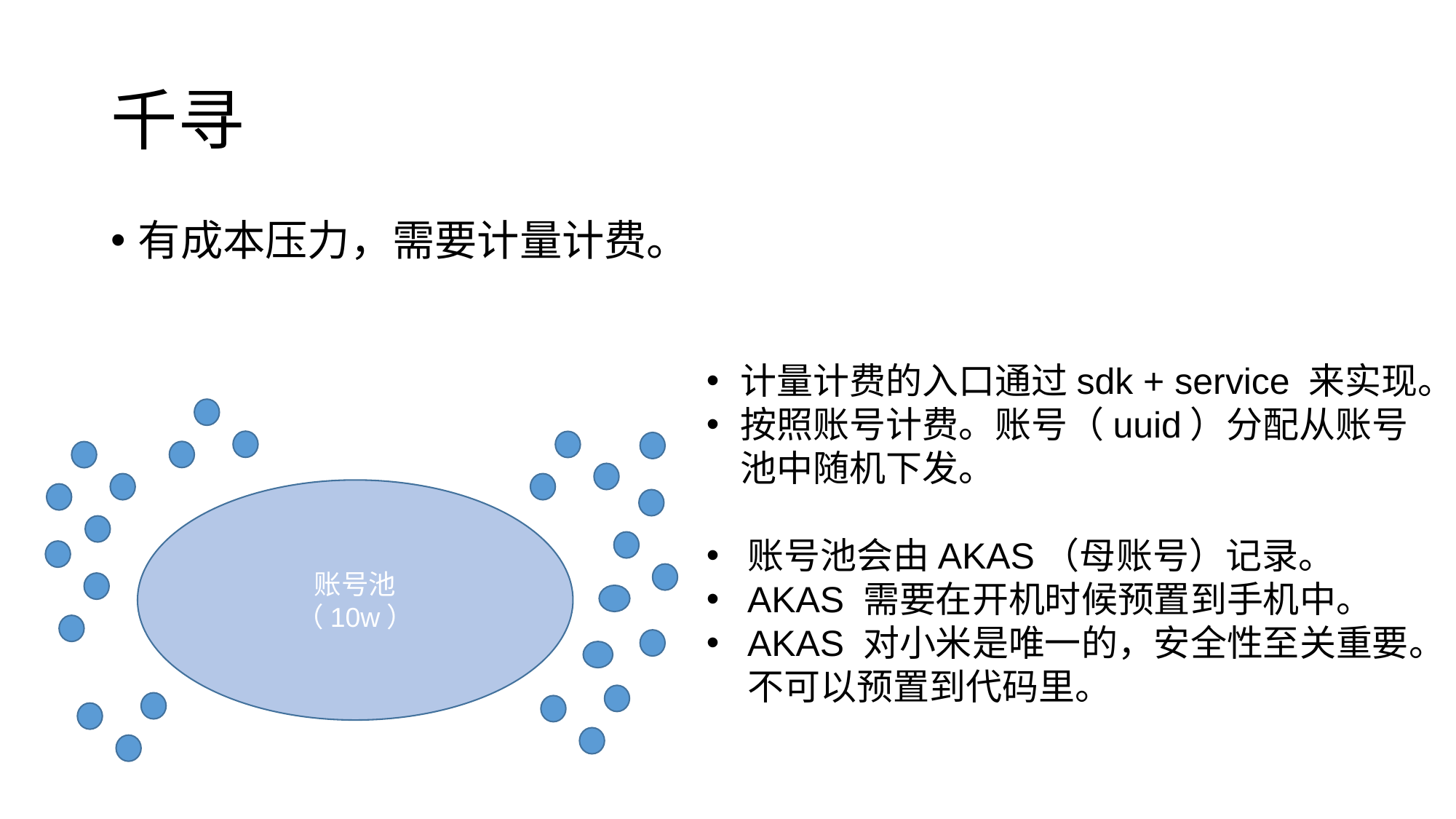

# 千寻
有成本压力，需要计量计费。
计量计费的入口通过sdk + service 来实现。
按照账号计费。账号（uuid）分配从账号池中随机下发。

账号池会由AKAS（母账号）记录。
AKAS 需要在开机时候预置到手机中。
AKAS 对小米是唯一的，安全性至关重要。不可以预置到代码里。

账号池
（10w）